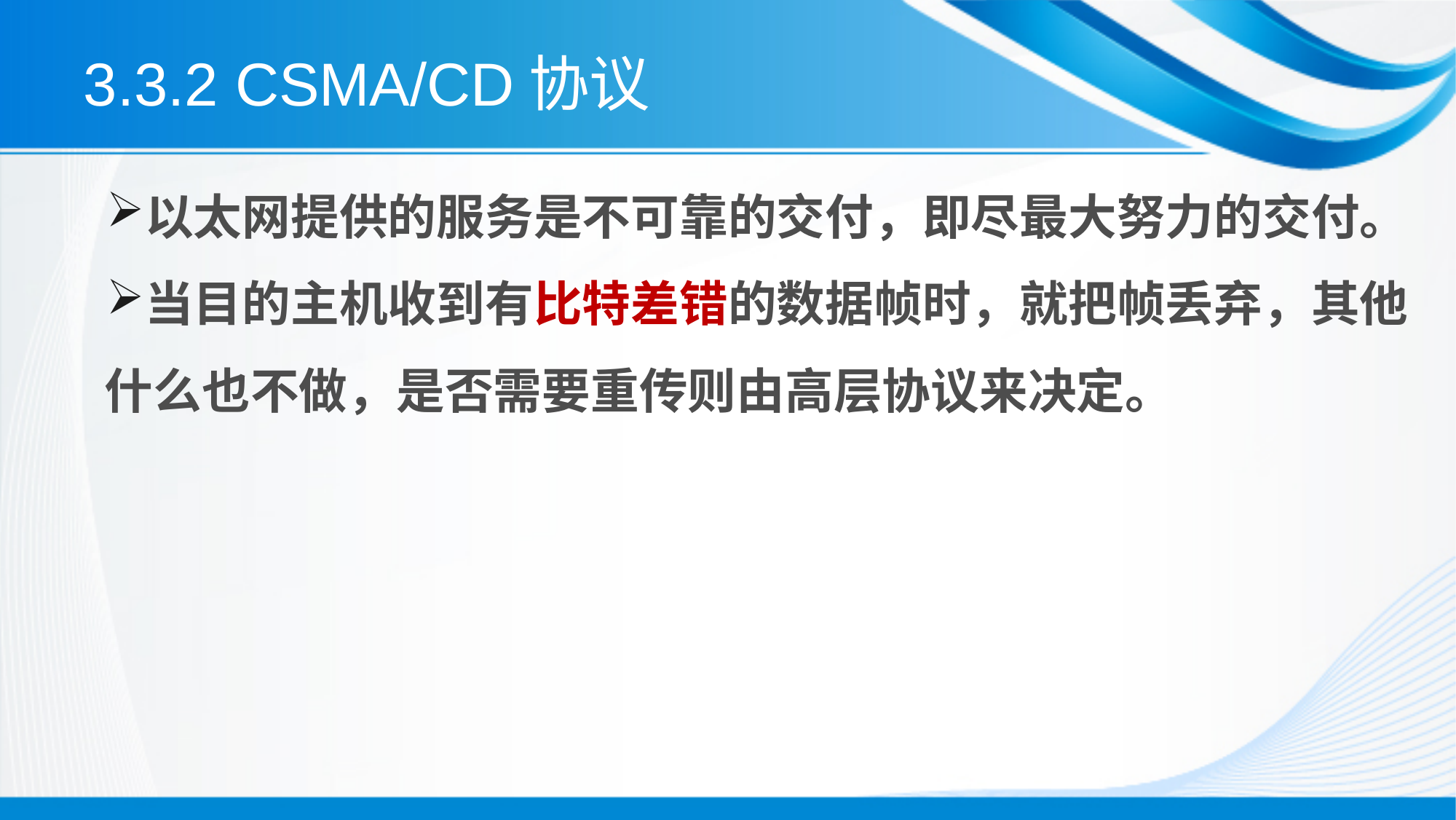

# 3.3.2 CSMA/CD协议
以太网提供的服务是不可靠的交付，即尽最大努力的交付。
当目的主机收到有比特差错的数据帧时，就把帧丢弃，其他什么也不做，是否需要重传则由高层协议来决定。